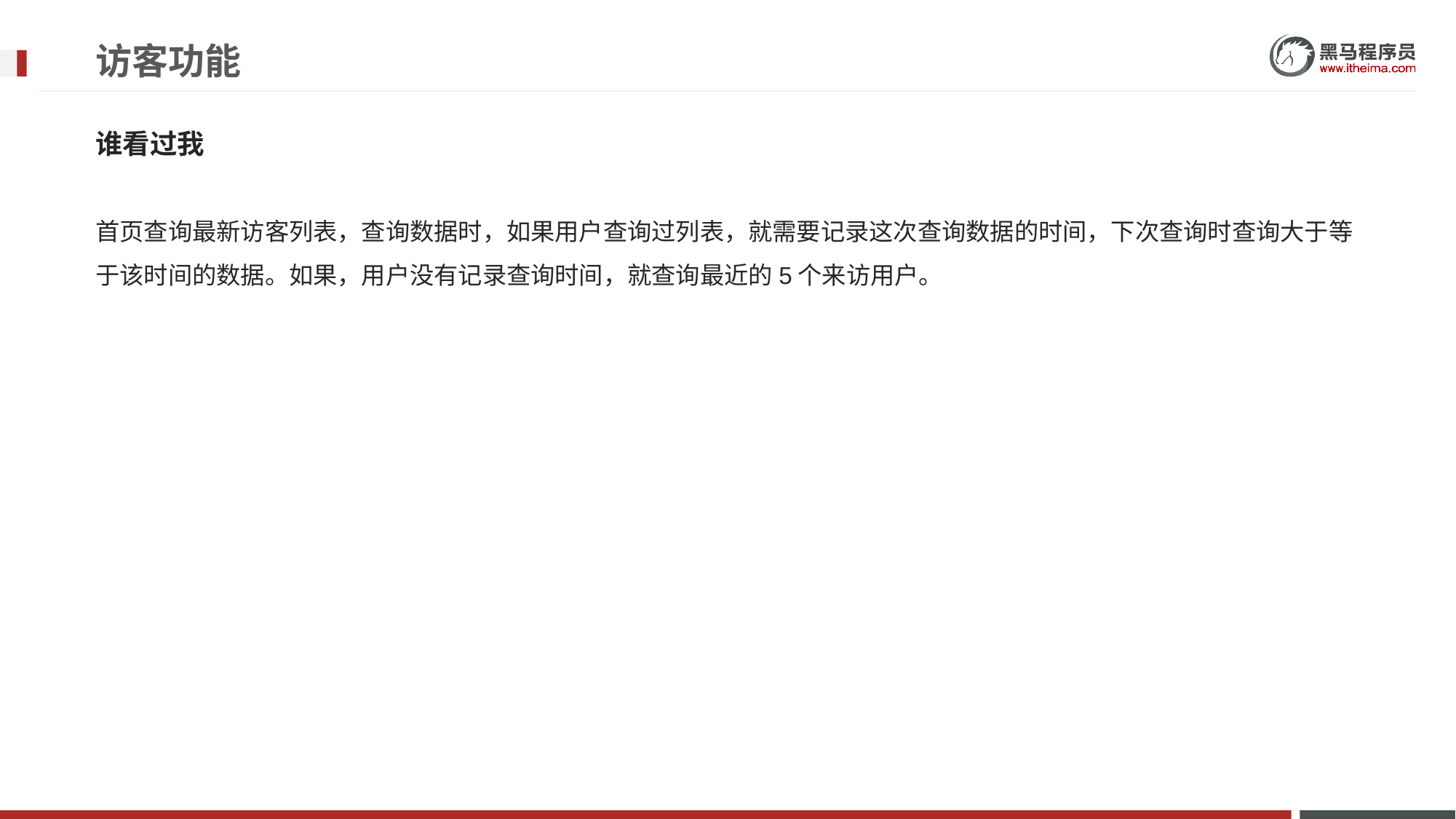

# 访客功能
谁看过我
首页查询最新访客列表，查询数据时，如果用户查询过列表，就需要记录这次查询数据的时间，下次查询时查询大于等于该时间的数据。如果，用户没有记录查询时间，就查询最近的5个来访用户。